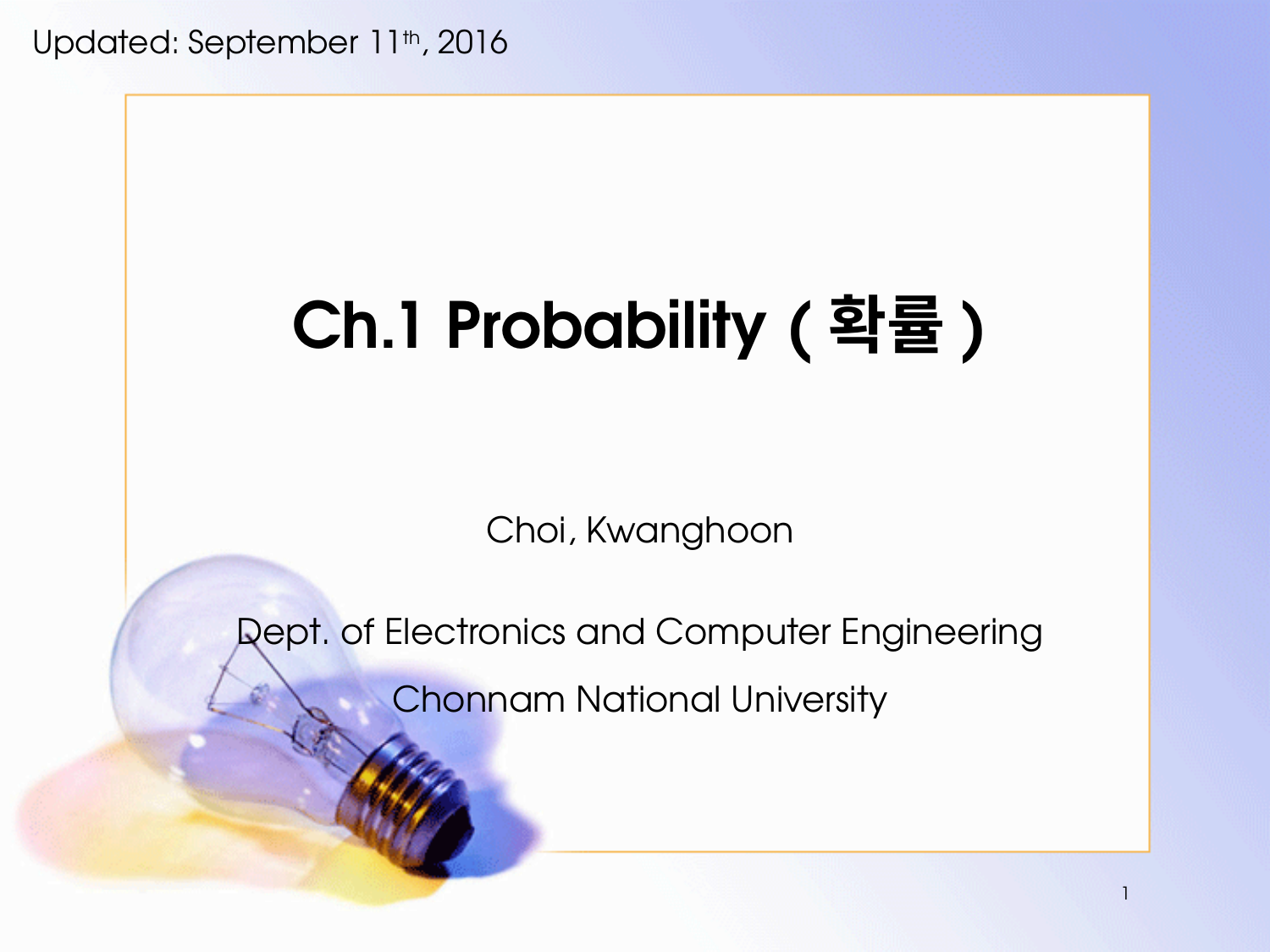

Updated: September 11th, 2016
# Ch.1 Probability (확률)
Choi, Kwanghoon

Dept. of Electronics and Computer Engineering

Chonnam National University
1